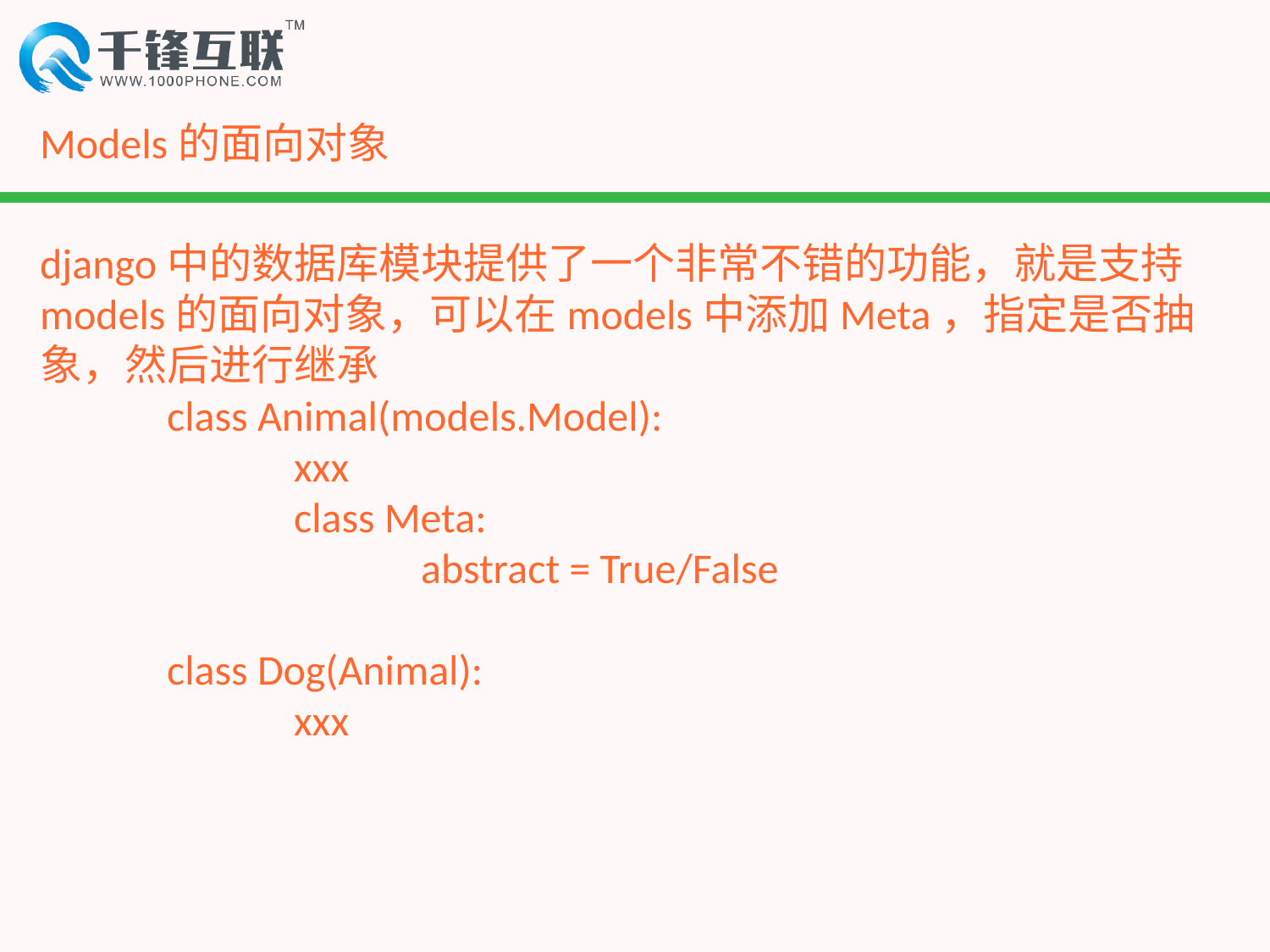

# Models的面向对象
django中的数据库模块提供了一个非常不错的功能，就是支持models的面向对象，可以在models中添加Meta，指定是否抽象，然后进行继承
	class Animal(models.Model):
		xxx
		class Meta:
			abstract = True/False

	class Dog(Animal):
		xxx